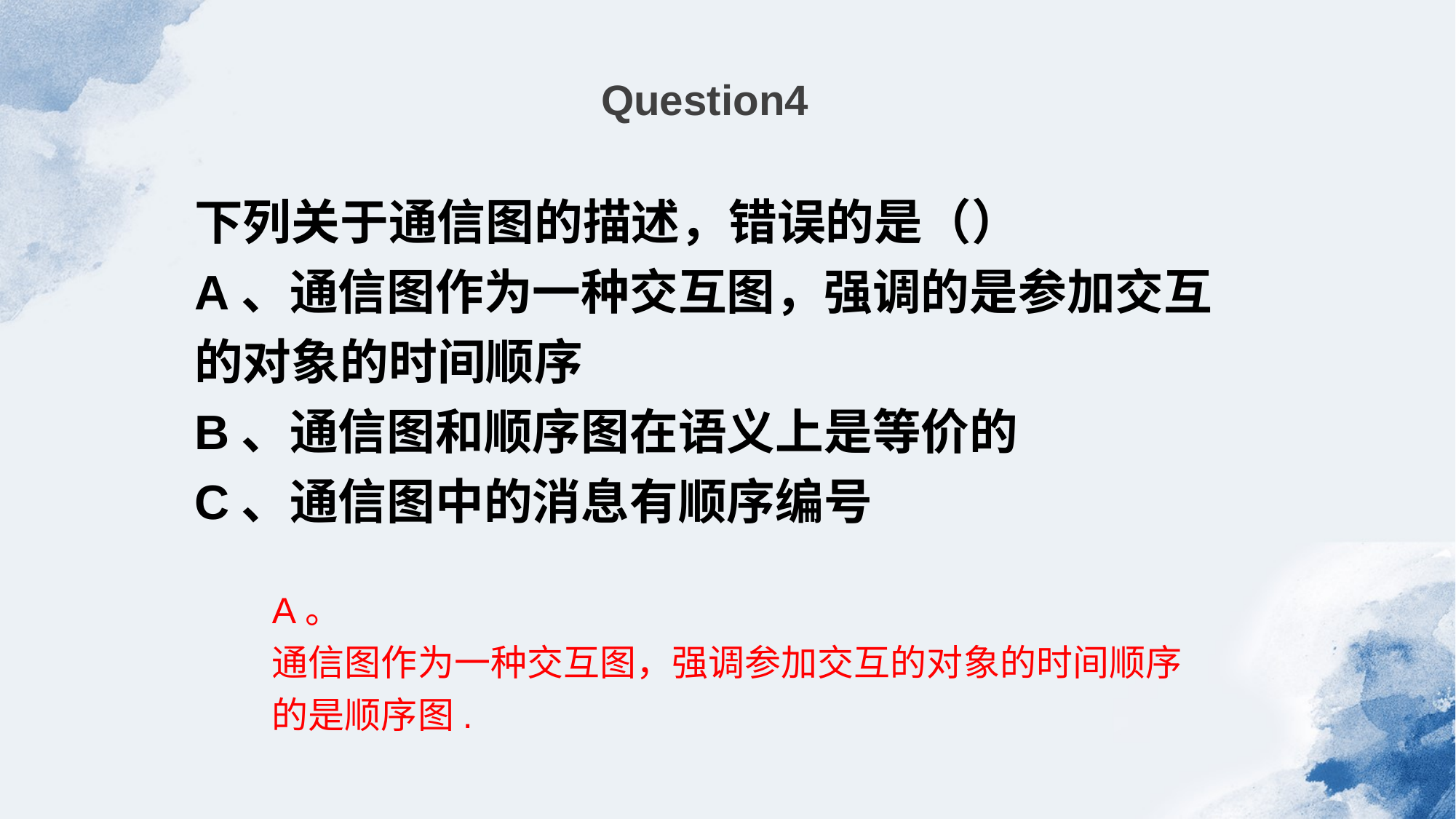

Question4

下列关于通信图的描述，错误的是（）
A、通信图作为一种交互图，强调的是参加交互的对象的时间顺序
B、通信图和顺序图在语义上是等价的
C、通信图中的消息有顺序编号
A。
通信图作为一种交互图，强调参加交互的对象的时间顺序的是顺序图.